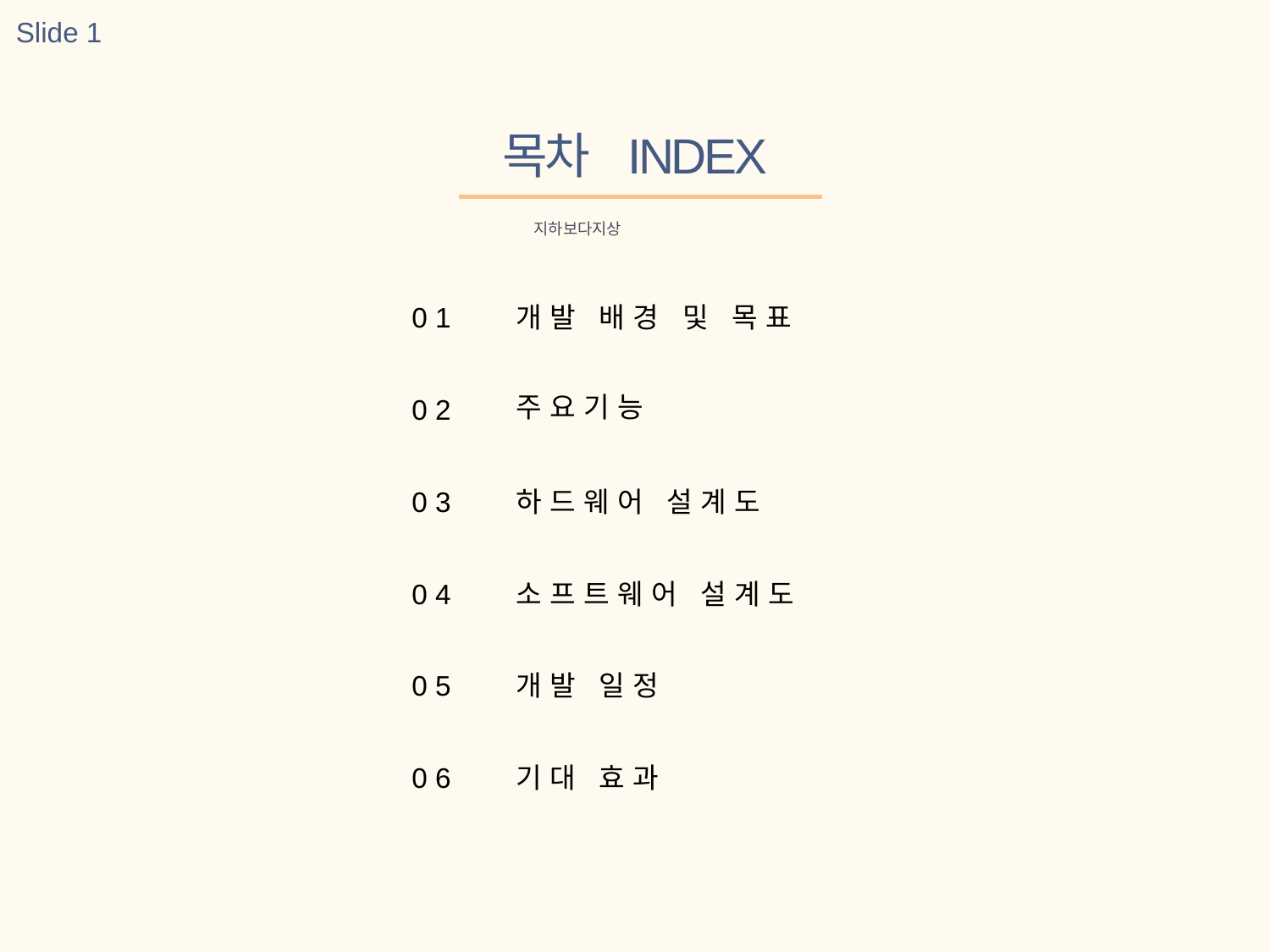

Slide 1
목차  INDEX

지하보다지상

01
개발 배경 및 목표
주요기능
02
03
하드웨어 설계도
04
소프트웨어 설계도
05
개발 일정
06
기대 효과